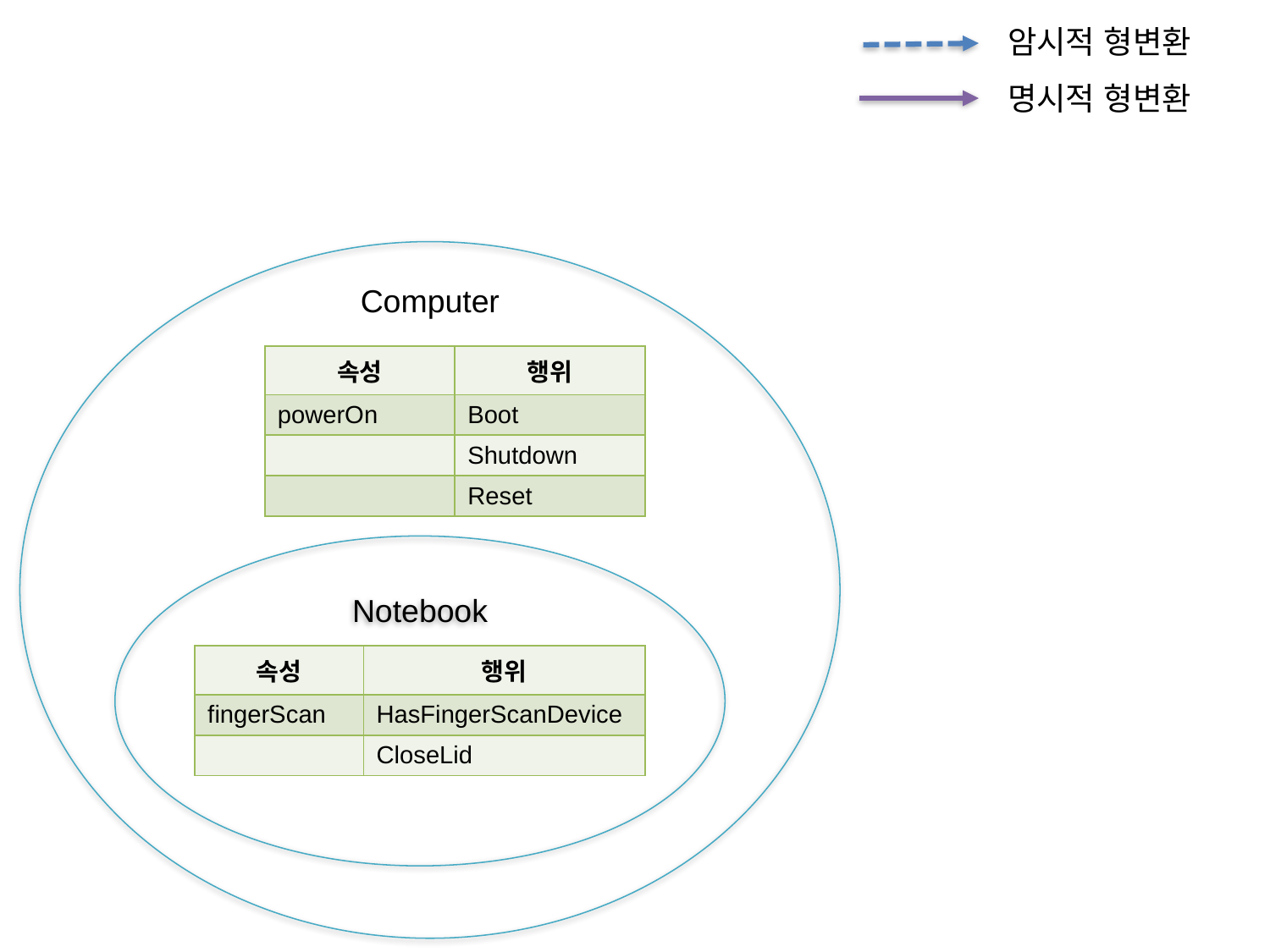

암시적 형변환
명시적 형변환

Computer
| 속성 | 행위 |
| --- | --- |
| powerOn | Boot |
|  | Shutdown |
|  | Reset |
Notebook
| 속성 | 행위 |
| --- | --- |
| fingerScan | HasFingerScanDevice |
|  | CloseLid |